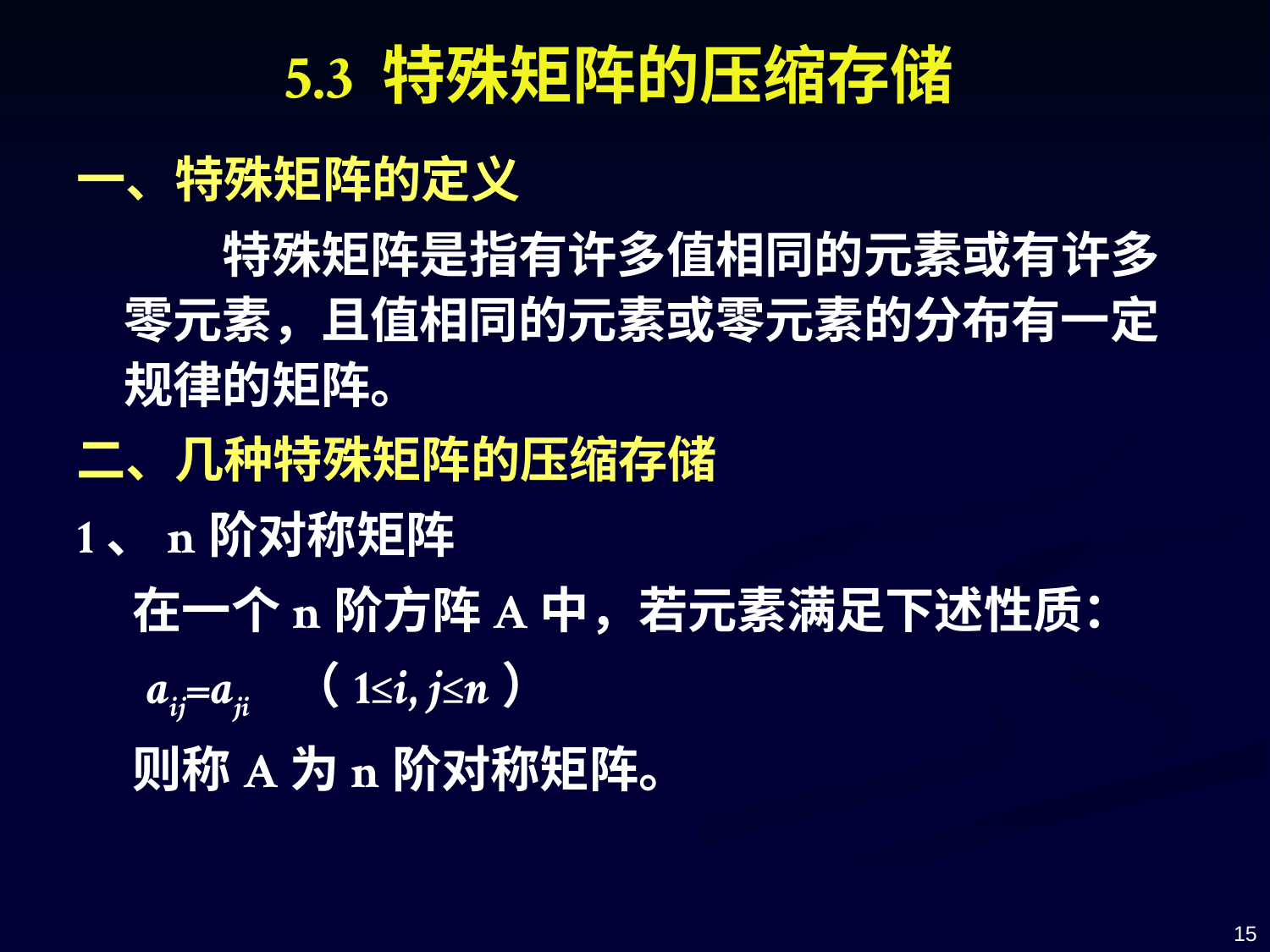

# 5.3 特殊矩阵的压缩存储
一、特殊矩阵的定义
            特殊矩阵是指有许多值相同的元素或有许多零元素，且值相同的元素或零元素的分布有一定规律的矩阵。
二、几种特殊矩阵的压缩存储
1、n阶对称矩阵
    在一个n阶方阵A中，若元素满足下述性质：
       aij=aji   （1≤i, j≤n）
    则称A为n阶对称矩阵。
15